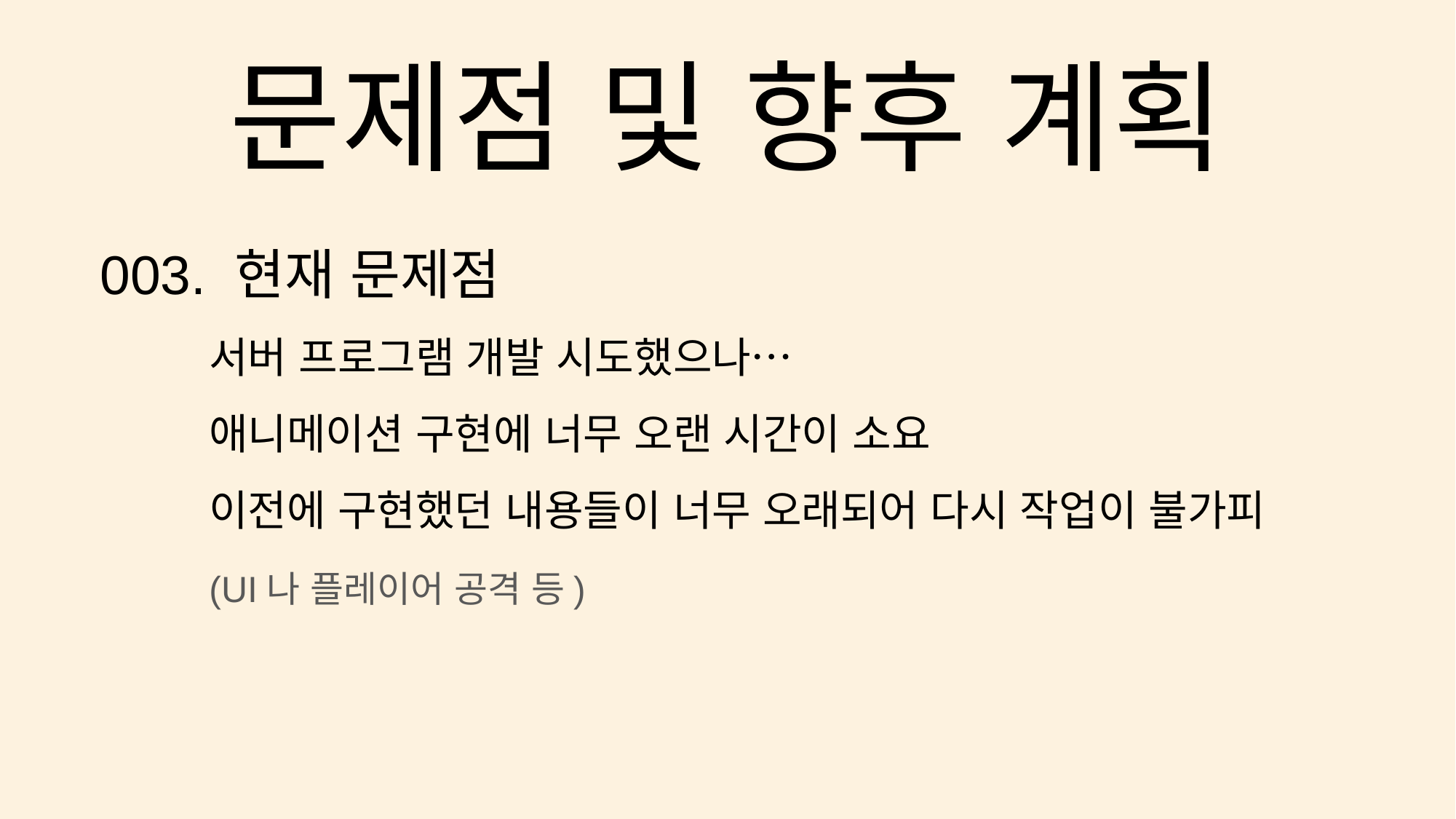

# 문제점 및 향후 계획
003. 현재 문제점
	서버 프로그램 개발 시도했으나…
	애니메이션 구현에 너무 오랜 시간이 소요
	이전에 구현했던 내용들이 너무 오래되어 다시 작업이 불가피
	(UI나 플레이어 공격 등)